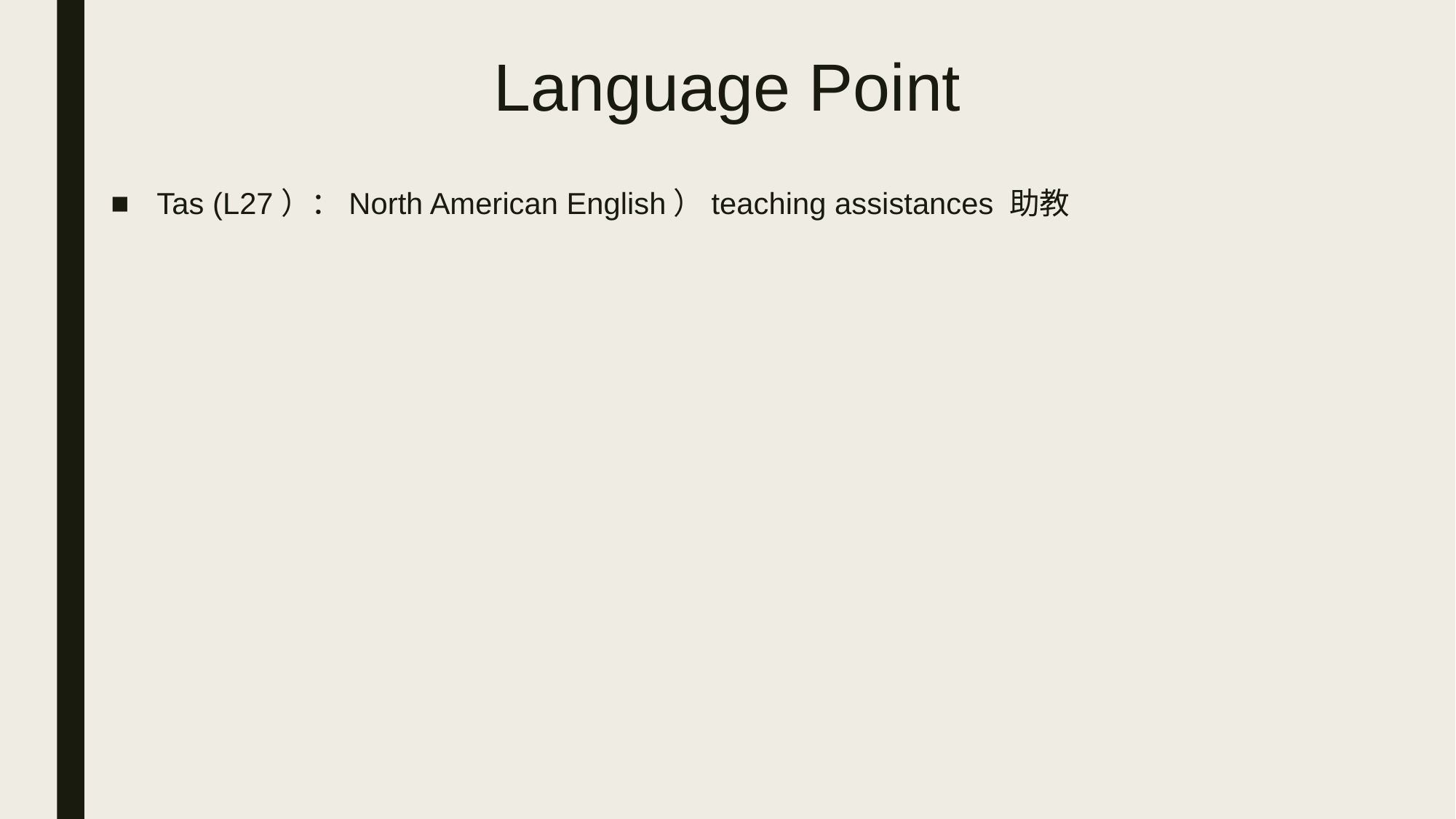

# Language Point
Tas (L27）：North American English）teaching assistances 助教